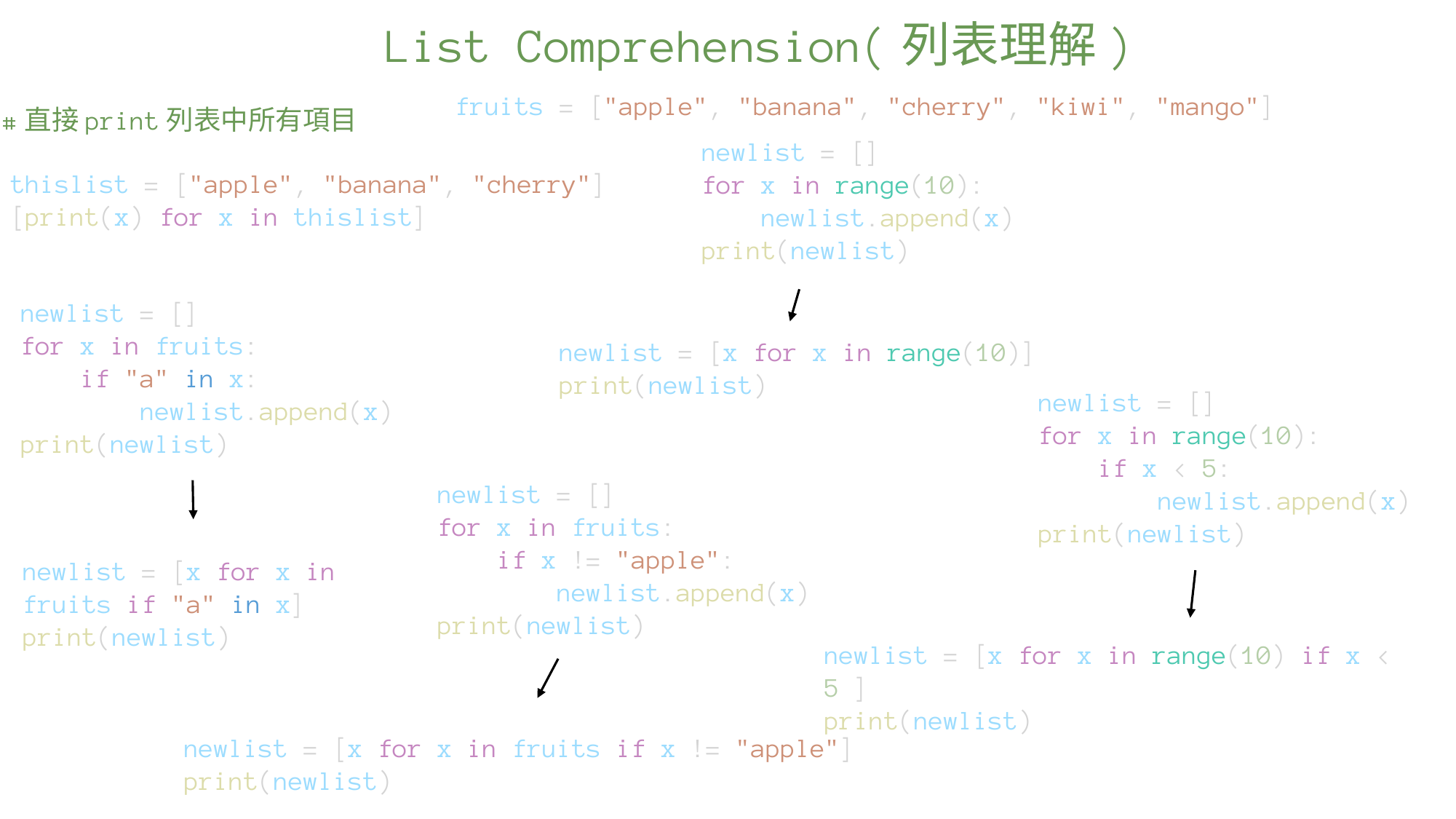

List Comprehension(列表理解)
fruits = ["apple", "banana", "cherry", "kiwi", "mango"]
#直接print列表中所有項目
newlist = []
for x in range(10):
    newlist.append(x)
print(newlist)
thislist = ["apple", "banana", "cherry"]
[print(x) for x in thislist]
newlist = []
for x in fruits:
    if "a" in x:
        newlist.append(x)
print(newlist)
newlist = [x for x in range(10)]
print(newlist)
newlist = []
for x in range(10):
    if x < 5:
        newlist.append(x)
print(newlist)
newlist = []
for x in fruits:
    if x != "apple":
        newlist.append(x)
print(newlist)
newlist = [x for x in fruits if "a" in x]
print(newlist)
newlist = [x for x in range(10) if x < 5 ]
print(newlist)
newlist = [x for x in fruits if x != "apple"]
print(newlist)